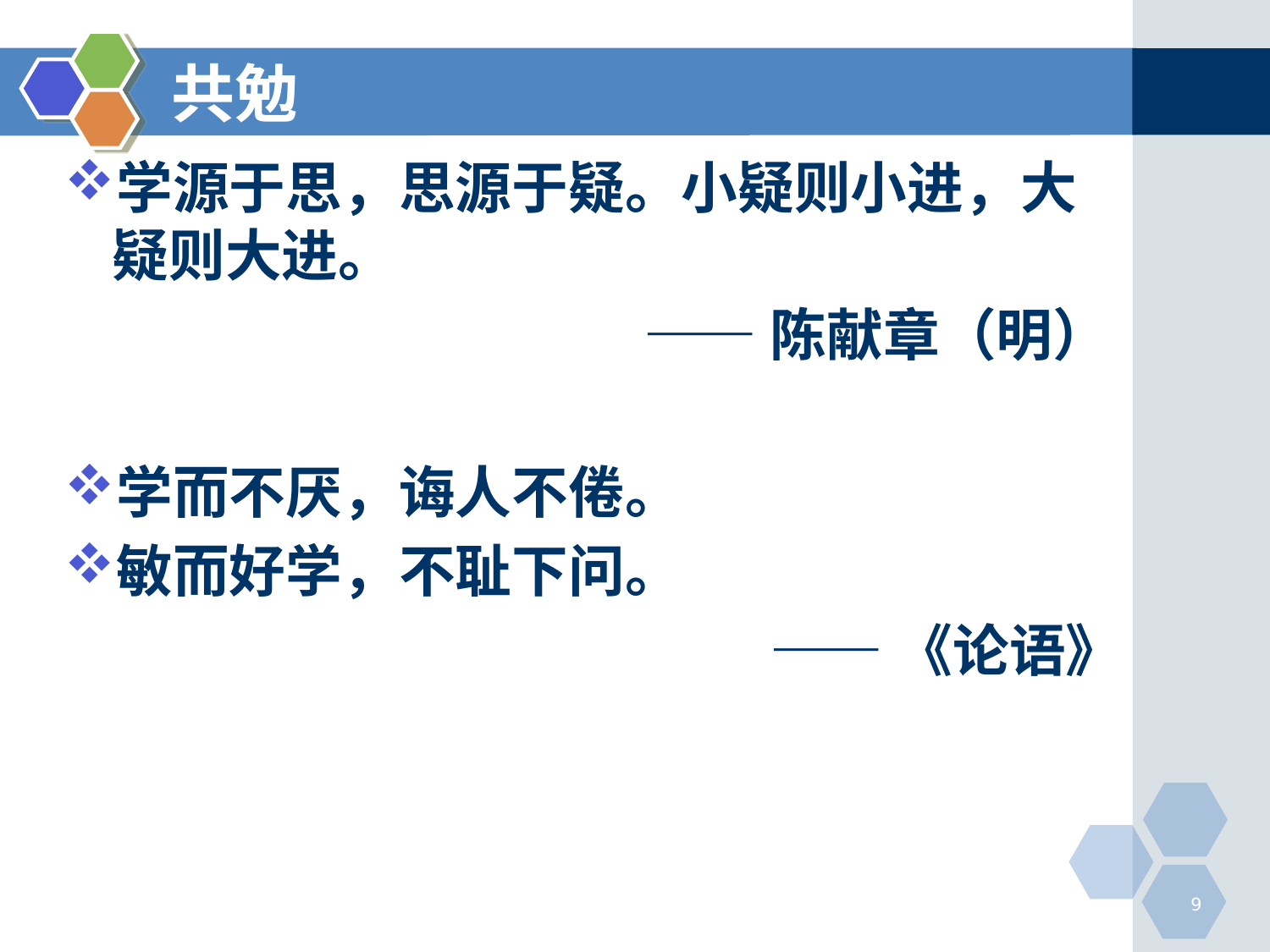

# 共勉
学源于思，思源于疑。小疑则小进，大疑则大进。
——陈献章（明）

学而不厌，诲人不倦。
敏而好学，不耻下问。
——《论语》
9